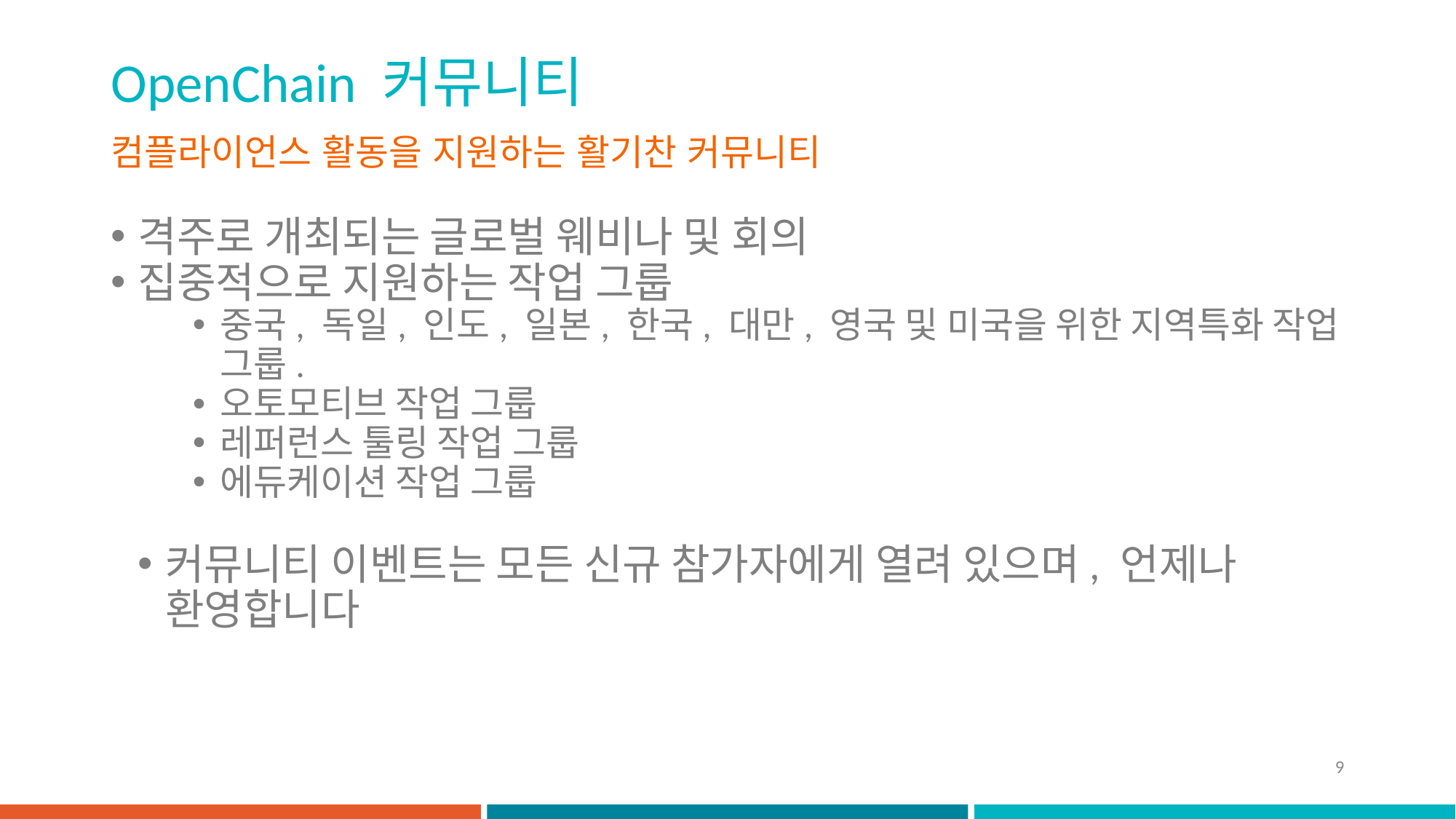

# OpenChain 커뮤니티
컴플라이언스 활동을 지원하는 활기찬 커뮤니티
격주로 개최되는 글로벌 웨비나 및 회의
집중적으로 지원하는 작업 그룹
중국, 독일, 인도, 일본, 한국, 대만, 영국 및 미국을 위한 지역특화 작업 그룹.
오토모티브 작업 그룹
레퍼런스 툴링 작업 그룹
에듀케이션 작업 그룹

커뮤니티 이벤트는 모든 신규 참가자에게 열려 있으며, 언제나 환영합니다

9